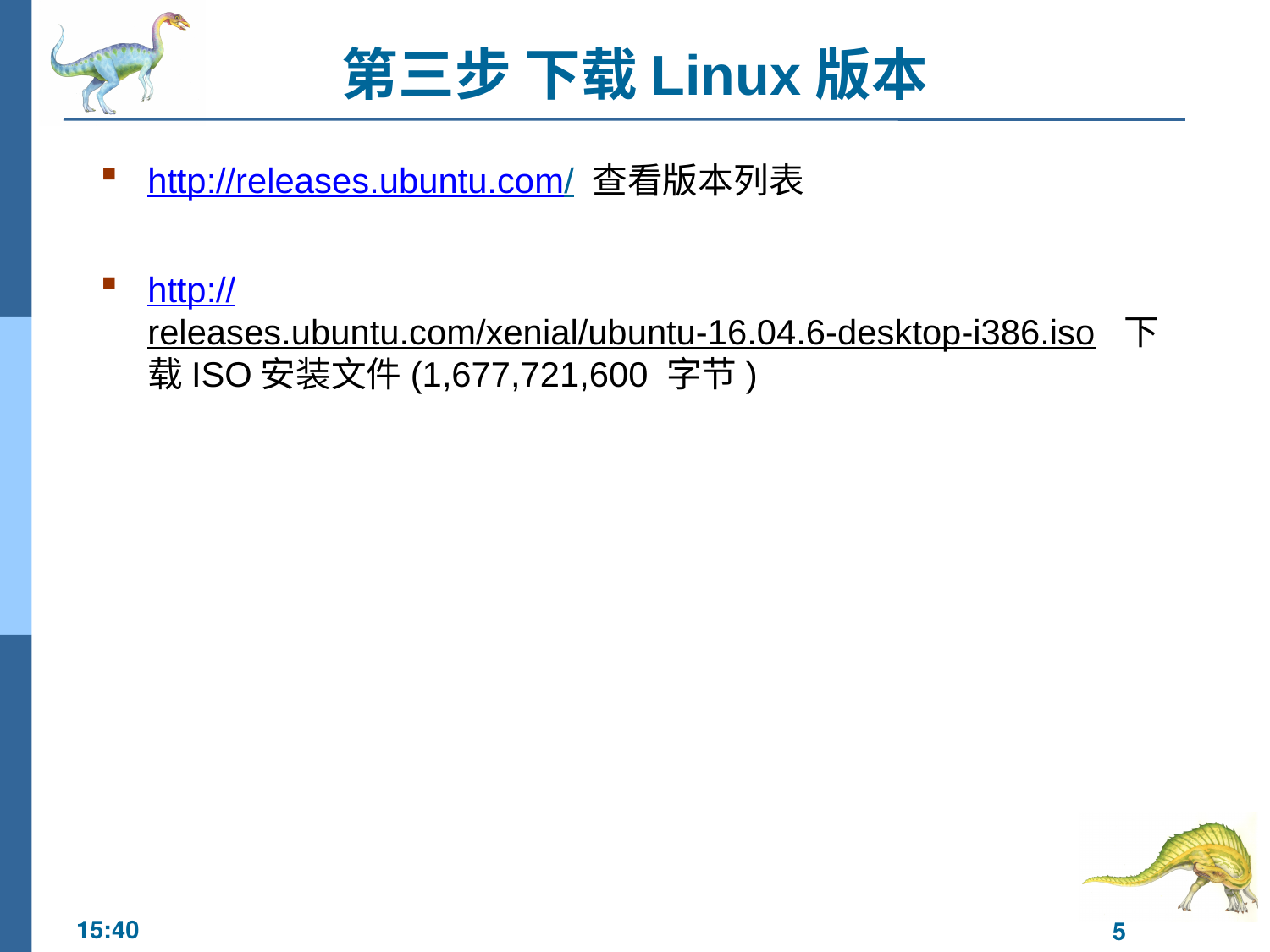

# 第三步 下载Linux版本
http://releases.ubuntu.com/ 查看版本列表

http://releases.ubuntu.com/xenial/ubuntu-16.04.6-desktop-i386.iso  下载ISO安装文件(1,677,721,600 字节)